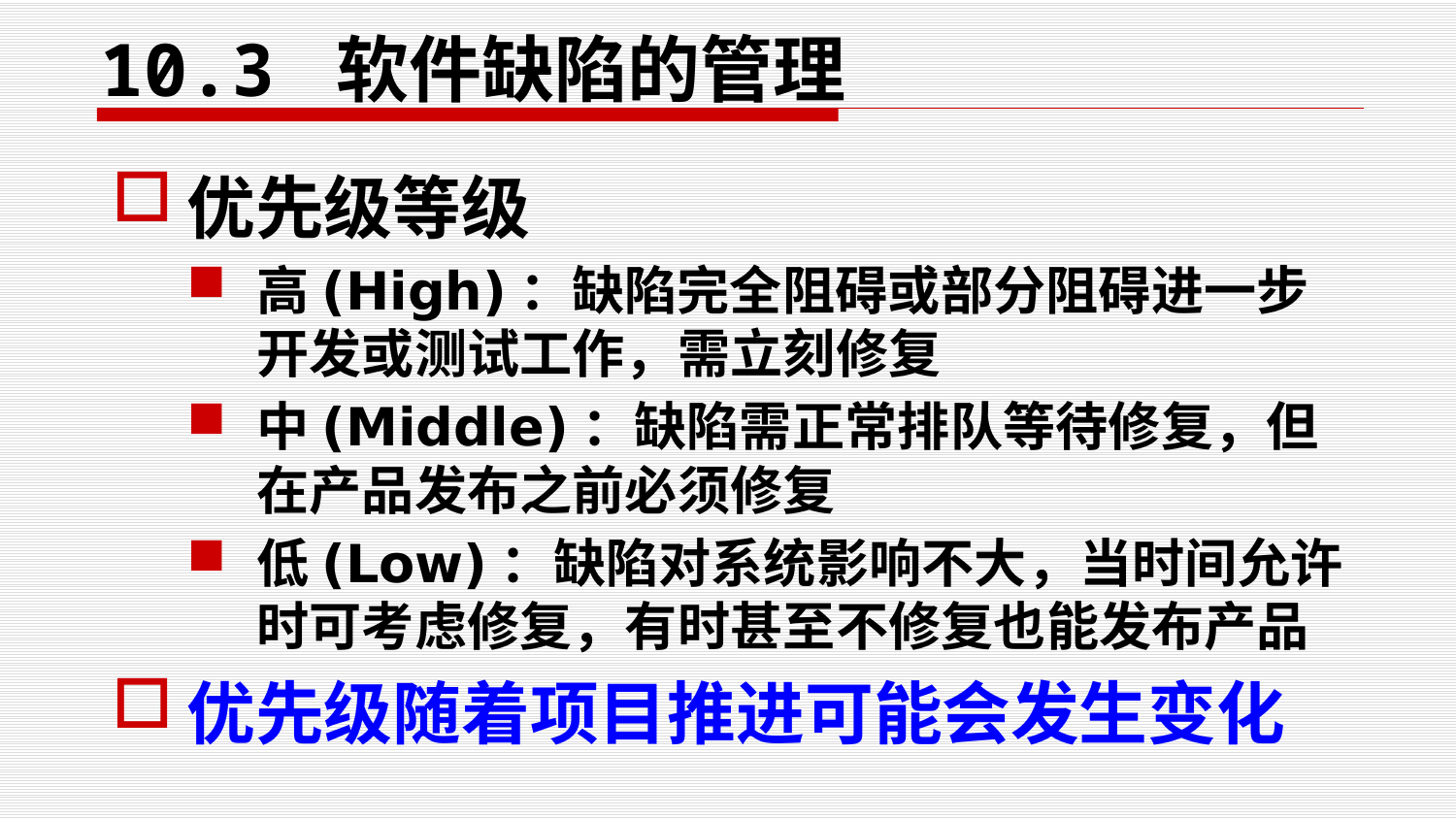

# 10.3 软件缺陷的管理
优先级等级
高(High)：缺陷完全阻碍或部分阻碍进一步开发或测试工作，需立刻修复
中(Middle)：缺陷需正常排队等待修复，但在产品发布之前必须修复
低(Low)：缺陷对系统影响不大，当时间允许时可考虑修复，有时甚至不修复也能发布产品
优先级随着项目推进可能会发生变化